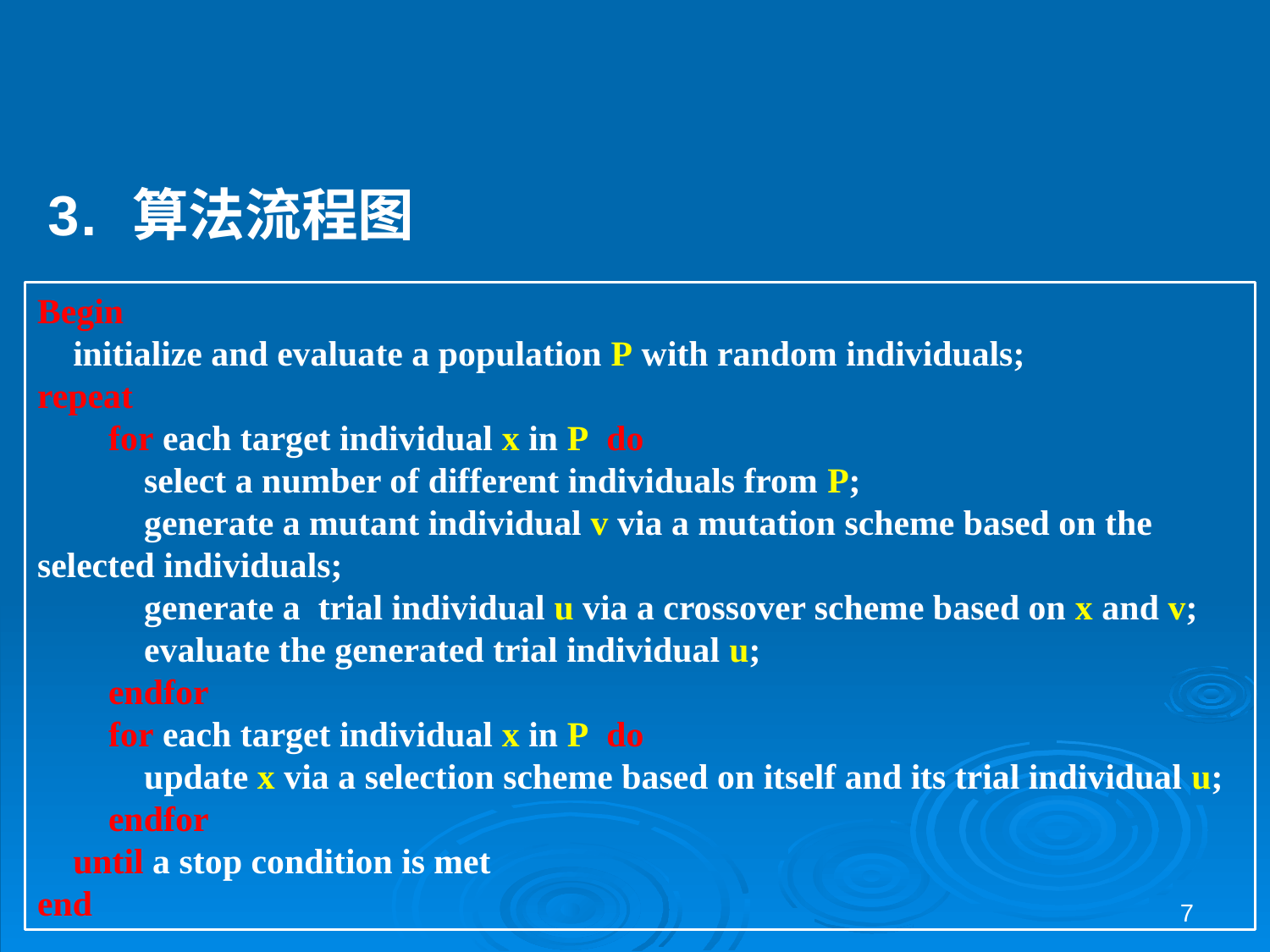

算法流程图
Begin
    initialize and evaluate a population P with random individuals;
repeat
        for each target individual x in P  do
            select a number of different individuals from P;
            generate a mutant individual v via a mutation scheme based on the selected individuals;
            generate a  trial individual u via a crossover scheme based on x and v;
            evaluate the generated trial individual u;
        endfor
        for each target individual x in P  do
            update x via a selection scheme based on itself and its trial individual u;
        endfor
    until a stop condition is met
end
7